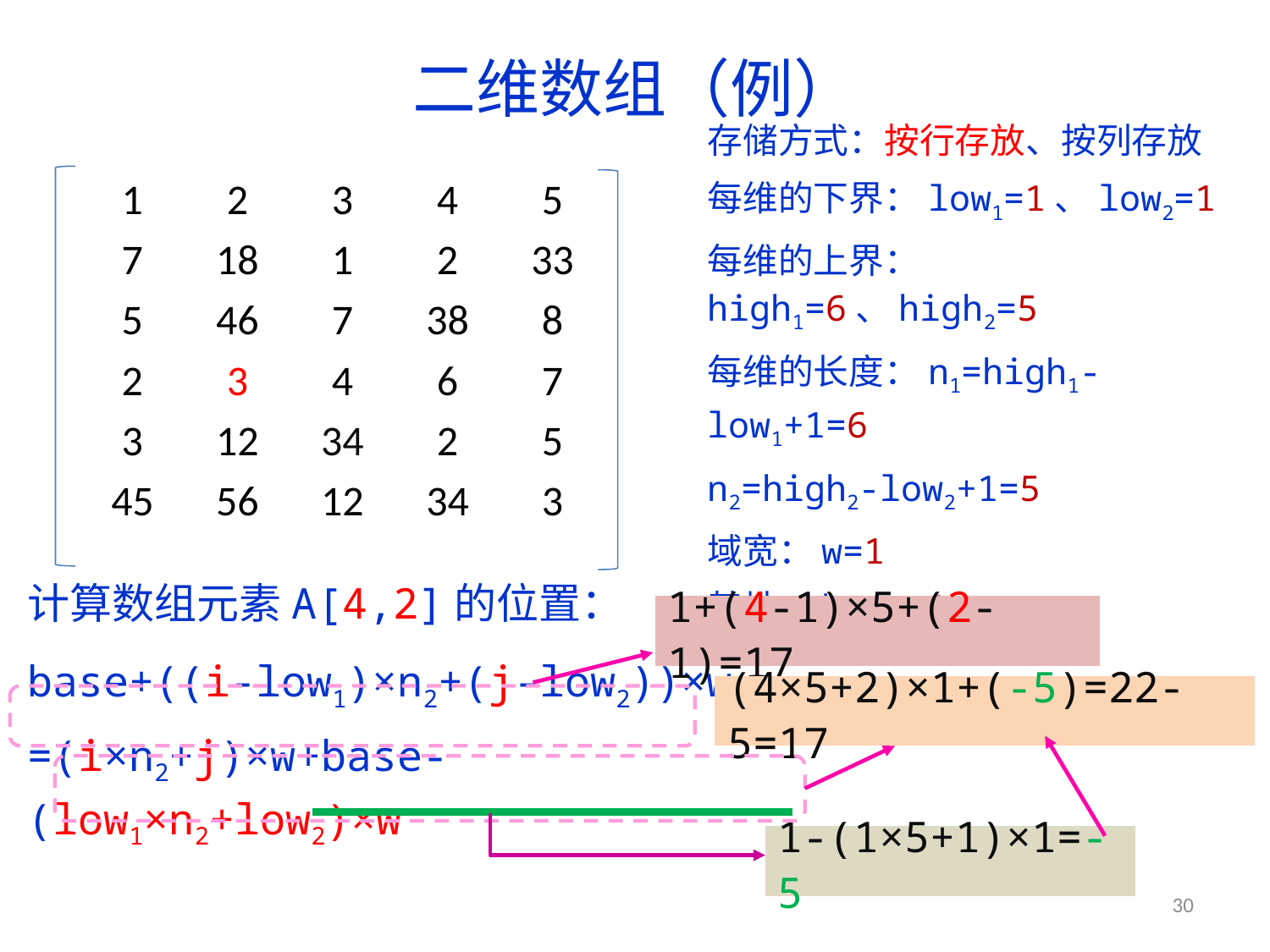

# 二维数组（例）
存储方式：按行存放、按列存放
每维的下界：low1=1、low2=1
每维的上界：high1=6、high2=5
每维的长度：n1=high1-low1+1=6
n2=high2-low2+1=5
域宽：w=1
基址：base=1

| 1 | 2 | 3 | 4 | 5 |
| --- | --- | --- | --- | --- |
| 7 | 18 | 1 | 2 | 33 |
| 5 | 46 | 7 | 38 | 8 |
| 2 | 3 | 4 | 6 | 7 |
| 3 | 12 | 34 | 2 | 5 |
| 45 | 56 | 12 | 34 | 3 |
计算数组元素A[4,2]的位置：
base+((i-low1)×n2+(j-low2))×w
=(i×n2+j)×w+base-(low1×n2+low2)×w
1+(4-1)×5+(2-1)=17

(4×5+2)×1+(-5)=22-5=17

1-(1×5+1)×1=-5
30